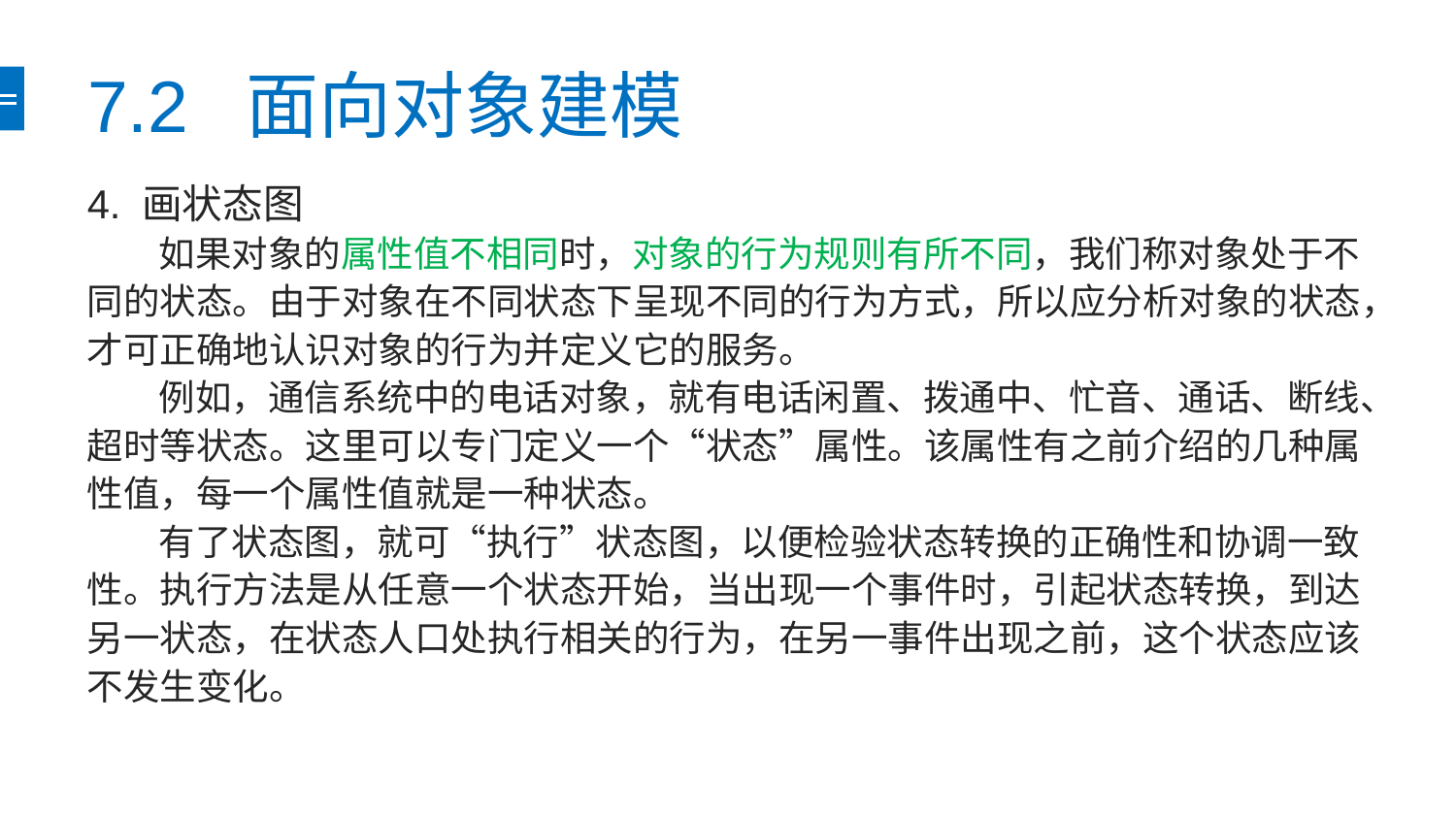

# 7.2  面向对象建模
4. 画状态图
如果对象的属性值不相同时，对象的行为规则有所不同，我们称对象处于不同的状态。由于对象在不同状态下呈现不同的行为方式，所以应分析对象的状态，才可正确地认识对象的行为并定义它的服务。
例如，通信系统中的电话对象，就有电话闲置、拨通中、忙音、通话、断线、超时等状态。这里可以专门定义一个“状态”属性。该属性有之前介绍的几种属性值，每一个属性值就是一种状态。
有了状态图，就可“执行”状态图，以便检验状态转换的正确性和协调一致性。执行方法是从任意一个状态开始，当出现一个事件时，引起状态转换，到达另一状态，在状态人口处执行相关的行为，在另一事件出现之前，这个状态应该不发生变化。